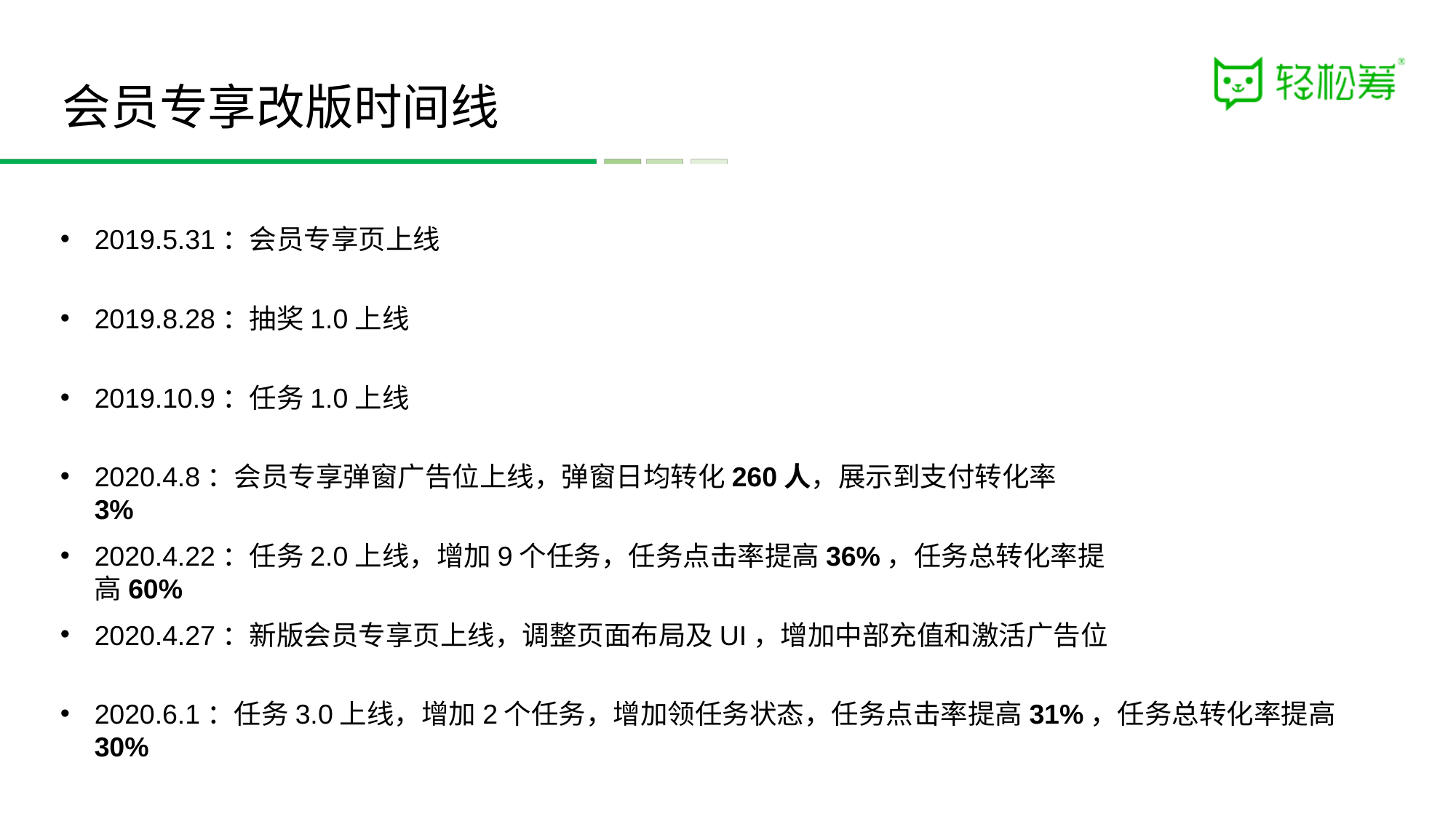

会员专享改版时间线
2019.5.31：会员专享页上线
2019.8.28：抽奖1.0上线
2019.10.9：任务1.0上线
2020.4.8：会员专享弹窗广告位上线，弹窗日均转化260人，展示到支付转化率3%
2020.4.22：任务2.0上线，增加9个任务，任务点击率提高36%，任务总转化率提高60%
2020.4.27：新版会员专享页上线，调整页面布局及UI，增加中部充值和激活广告位
2020.6.1：任务3.0上线，增加2个任务，增加领任务状态，任务点击率提高31%，任务总转化率提高30%